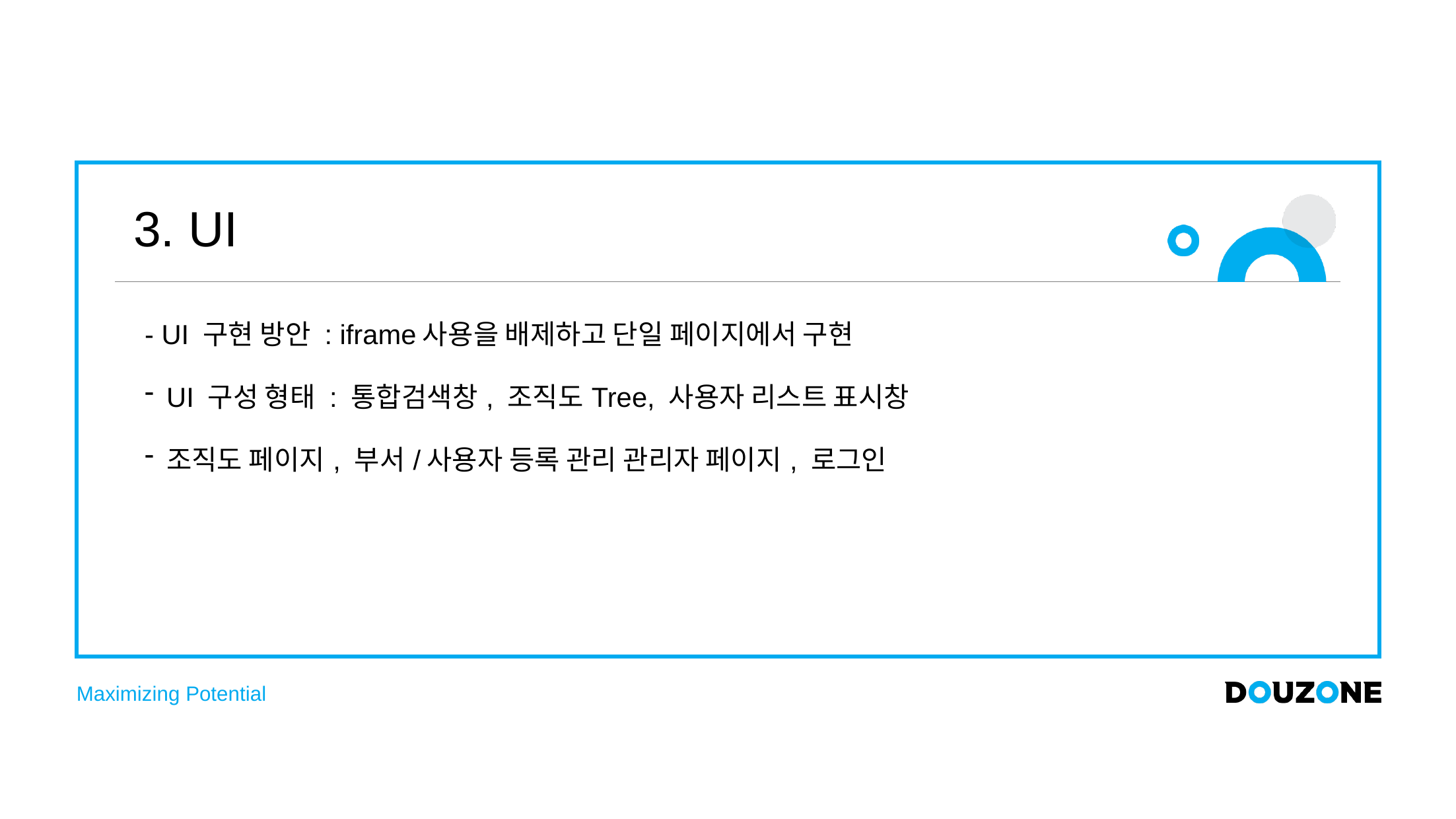

3. UI
- UI 구현 방안 : iframe사용을 배제하고 단일 페이지에서 구현
UI 구성 형태 : 통합검색창, 조직도Tree, 사용자 리스트 표시창
조직도 페이지, 부서/사용자 등록 관리 관리자 페이지, 로그인